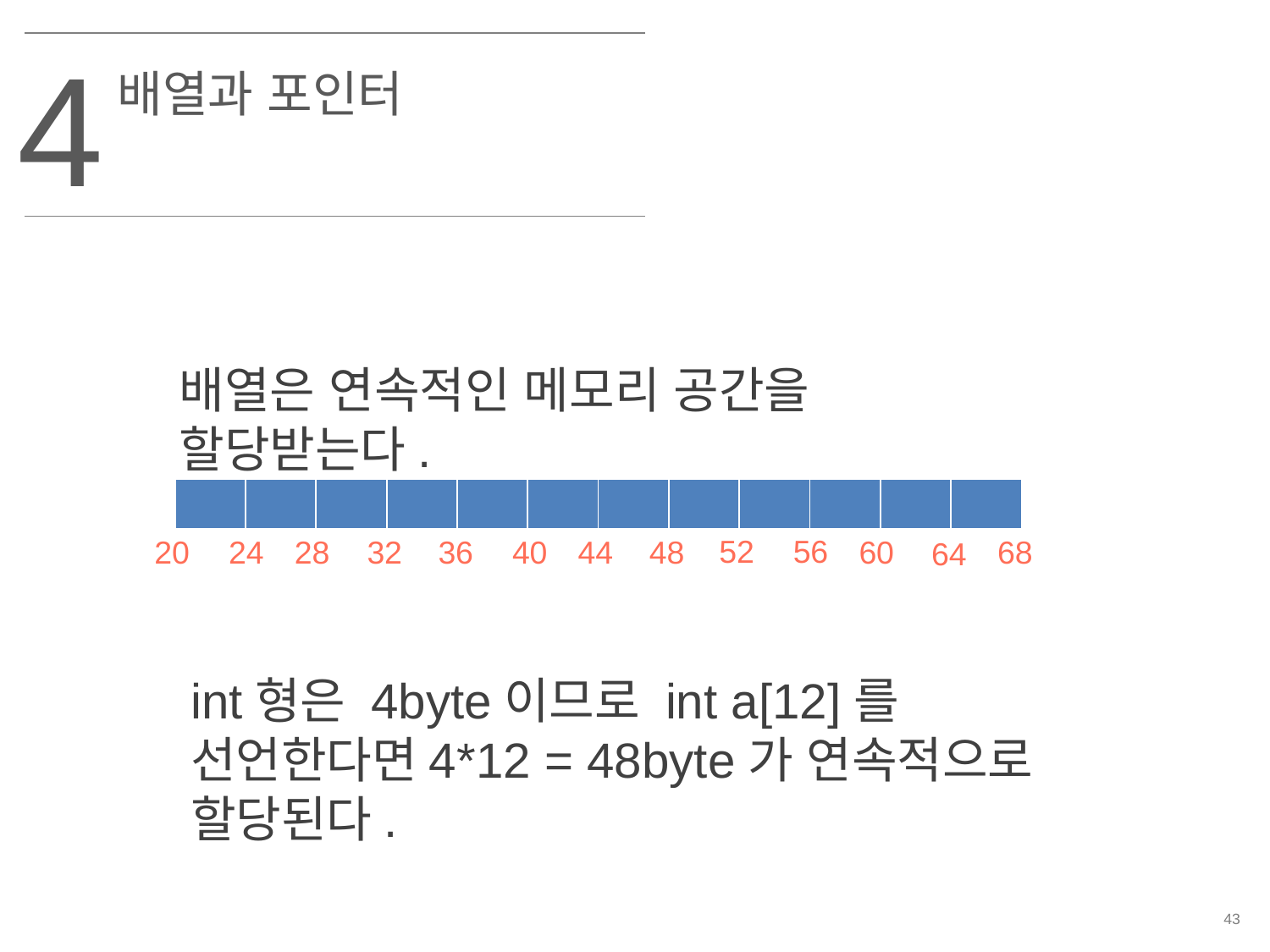

4
배열과 포인터
배열은 연속적인 메모리 공간을 할당받는다.
|  |  |  |  |  |  |  |  |  |  |  |  |
| --- | --- | --- | --- | --- | --- | --- | --- | --- | --- | --- | --- |
52
56
60
20
24
36
40
28
32
44
48
68
64
int형은 4byte이므로 int a[12]를 선언한다면4*12 = 48byte가 연속적으로 할당된다.